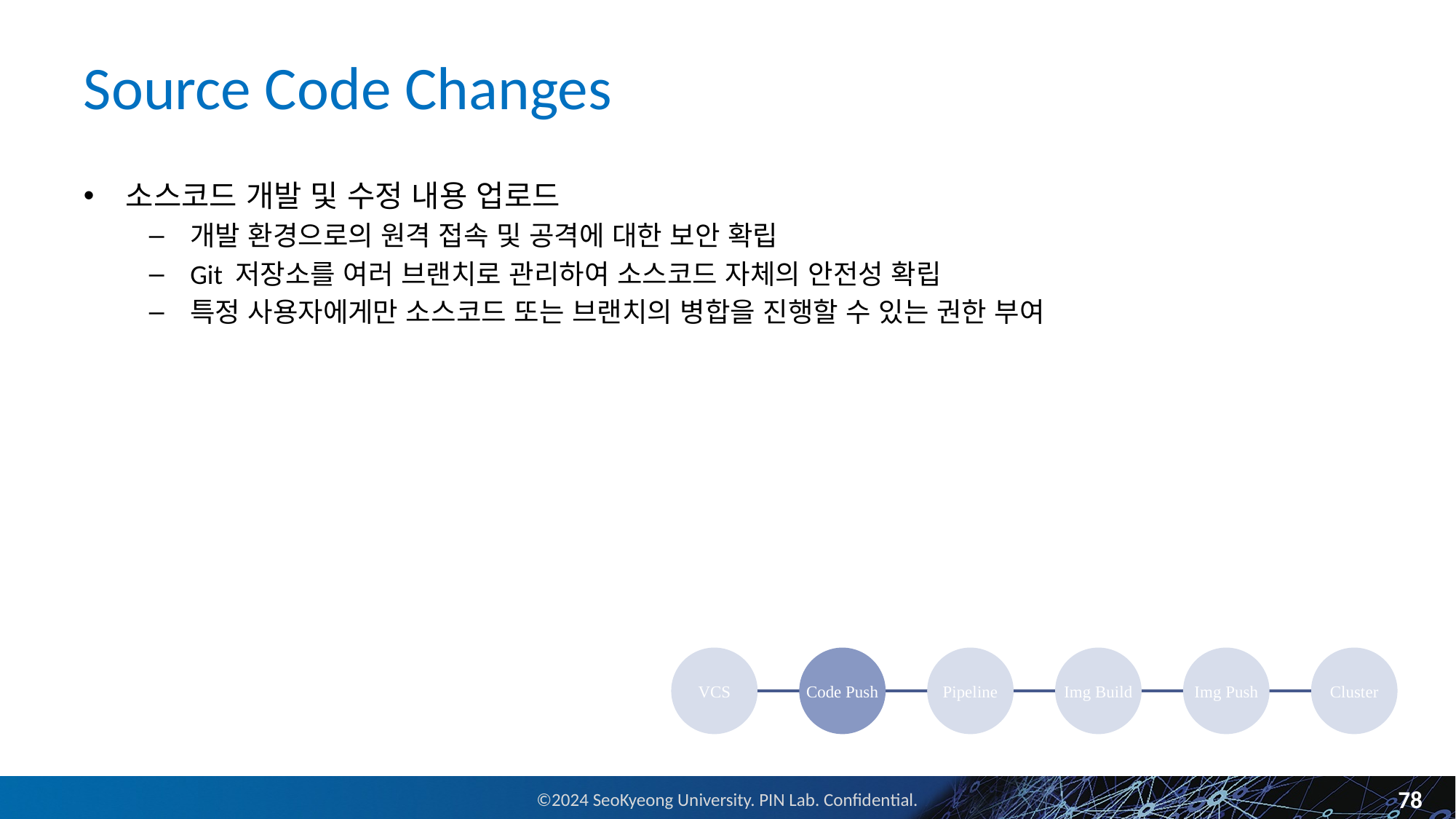

# Source Code Changes
소스코드 개발 및 수정 내용 업로드
개발 환경으로의 원격 접속 및 공격에 대한 보안 확립
Git 저장소를 여러 브랜치로 관리하여 소스코드 자체의 안전성 확립
특정 사용자에게만 소스코드 또는 브랜치의 병합을 진행할 수 있는 권한 부여

VCS

Code Push

Pipeline

Img Build

Img Push

Cluster
78